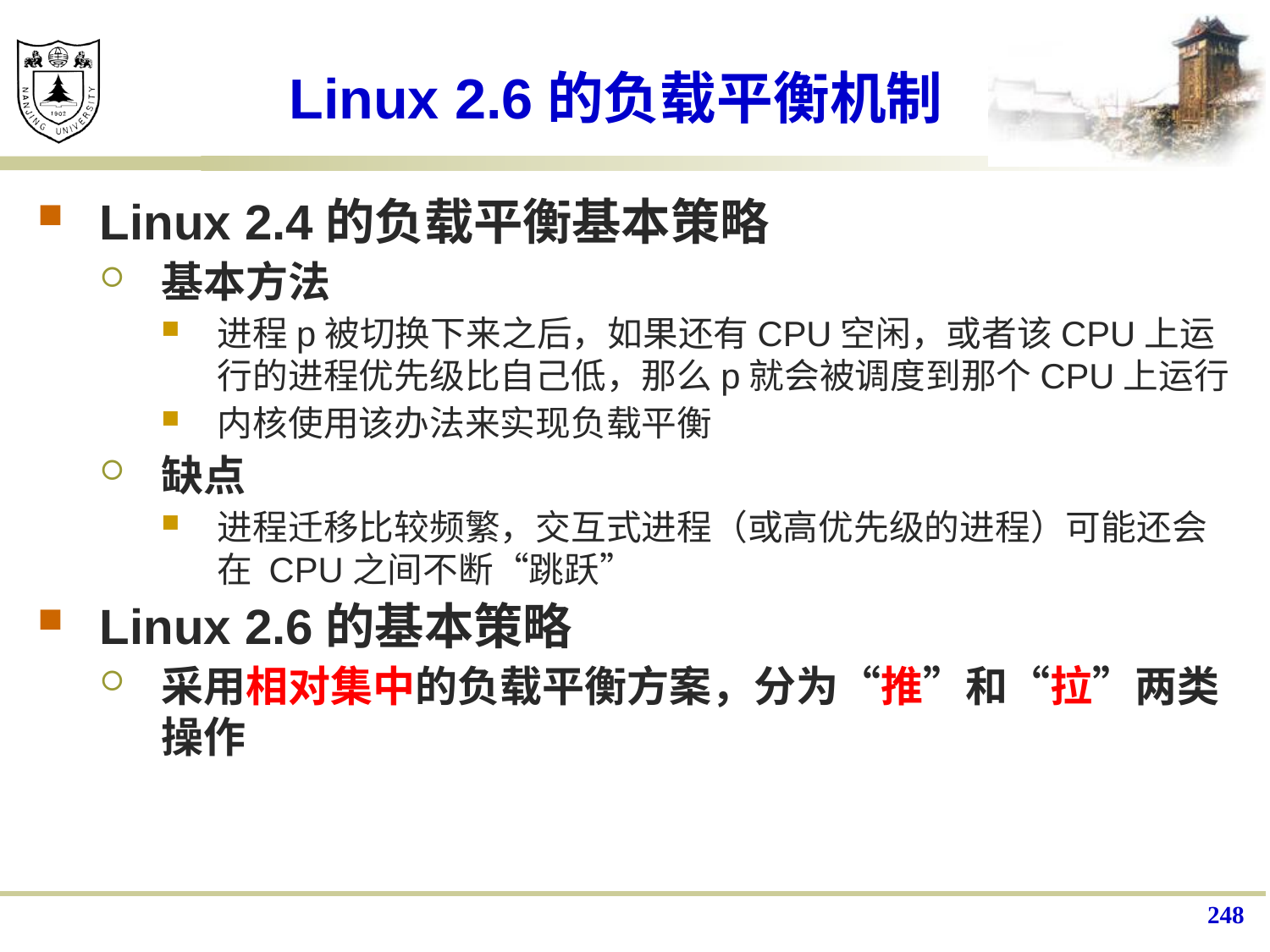

# Linux 2.6的负载平衡机制
Linux 2.4的负载平衡基本策略
基本方法
进程p被切换下来之后，如果还有CPU空闲，或者该CPU上运行的进程优先级比自己低，那么p就会被调度到那个CPU上运行
内核使用该办法来实现负载平衡
缺点
进程迁移比较频繁，交互式进程（或高优先级的进程）可能还会在 CPU之间不断“跳跃”
Linux 2.6的基本策略
采用相对集中的负载平衡方案，分为“推”和“拉”两类操作
248